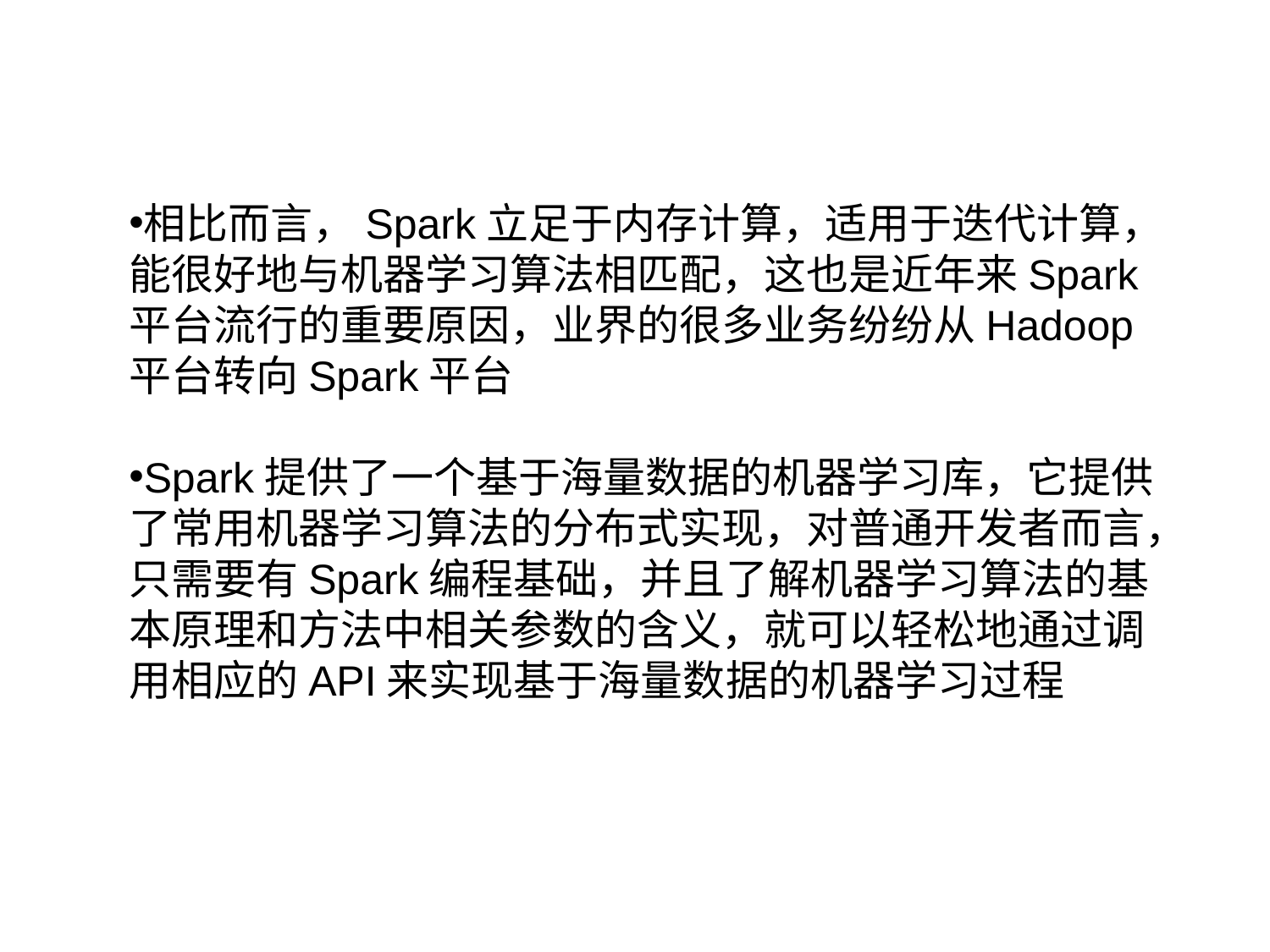

9.1  基于大数据的机器学习
相比而言，Spark立足于内存计算，适用于迭代计算，能很好地与机器学习算法相匹配，这也是近年来Spark平台流行的重要原因，业界的很多业务纷纷从Hadoop平台转向Spark平台

Spark提供了一个基于海量数据的机器学习库，它提供了常用机器学习算法的分布式实现，对普通开发者而言，只需要有Spark编程基础，并且了解机器学习算法的基本原理和方法中相关参数的含义，就可以轻松地通过调用相应的API来实现基于海量数据的机器学习过程